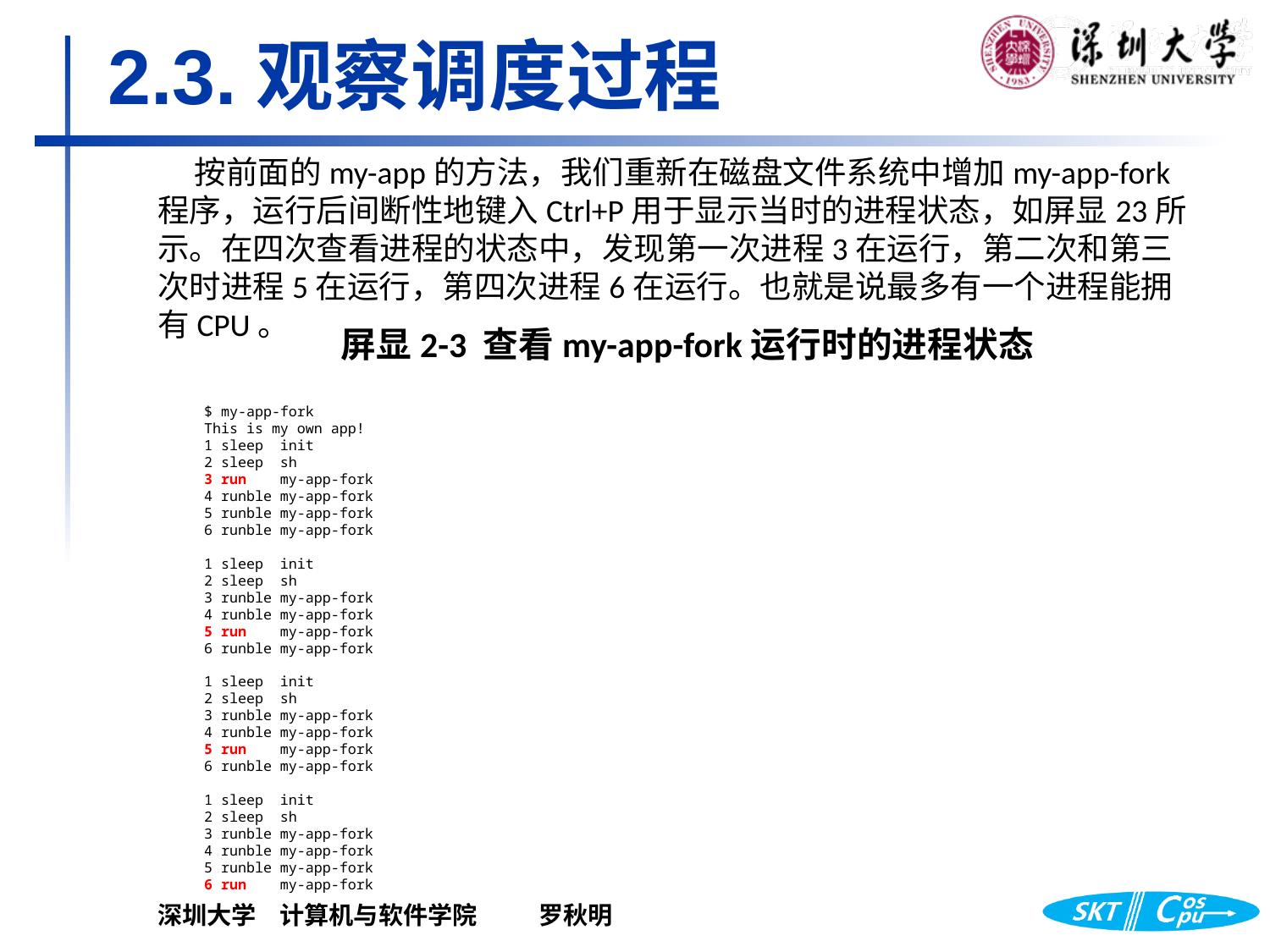

# 2.3.观察调度过程
按前面的my-app的方法，我们重新在磁盘文件系统中增加my-app-fork程序，运行后间断性地键入Ctrl+P用于显示当时的进程状态，如屏显23所示。在四次查看进程的状态中，发现第一次进程3在运行，第二次和第三次时进程5在运行，第四次进程6在运行。也就是说最多有一个进程能拥有CPU。
屏显2-3 查看my-app-fork运行时的进程状态

$ my-app-fork
This is my own app!
1 sleep  init
2 sleep  sh
3 run    my-app-fork
4 runble my-app-fork
5 runble my-app-fork
6 runble my-app-fork

1 sleep  init
2 sleep  sh
3 runble my-app-fork
4 runble my-app-fork
5 run    my-app-fork
6 runble my-app-fork

1 sleep  init
2 sleep  sh
3 runble my-app-fork
4 runble my-app-fork
5 run    my-app-fork
6 runble my-app-fork

1 sleep  init
2 sleep  sh
3 runble my-app-fork
4 runble my-app-fork
5 runble my-app-fork
6 run    my-app-fork